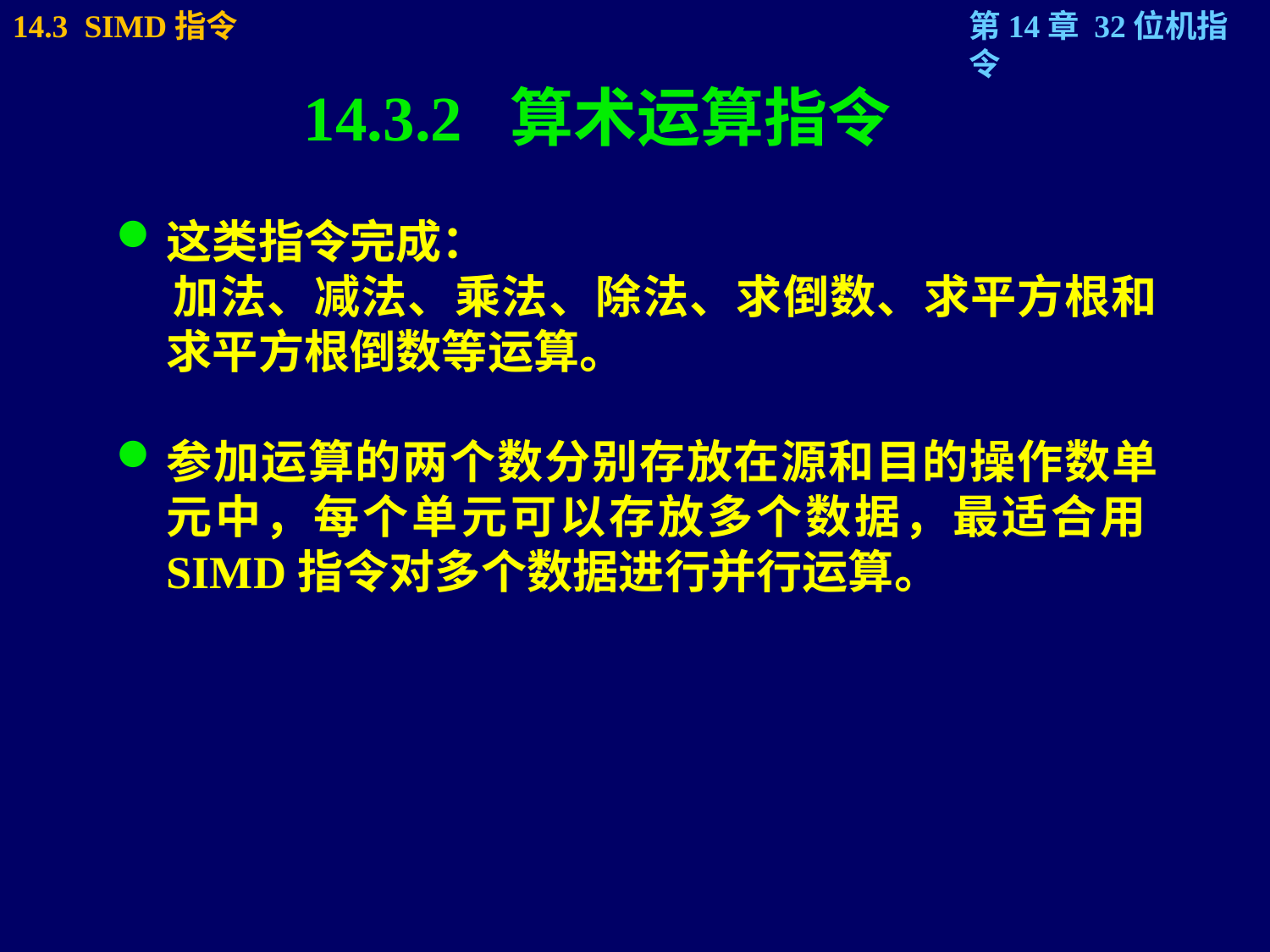

14.3.2  算术运算指令

这类指令完成：
    加法、减法、乘法、除法、求倒数、求平方根和求平方根倒数等运算。

参加运算的两个数分别存放在源和目的操作数单元中，每个单元可以存放多个数据，最适合用SIMD指令对多个数据进行并行运算。